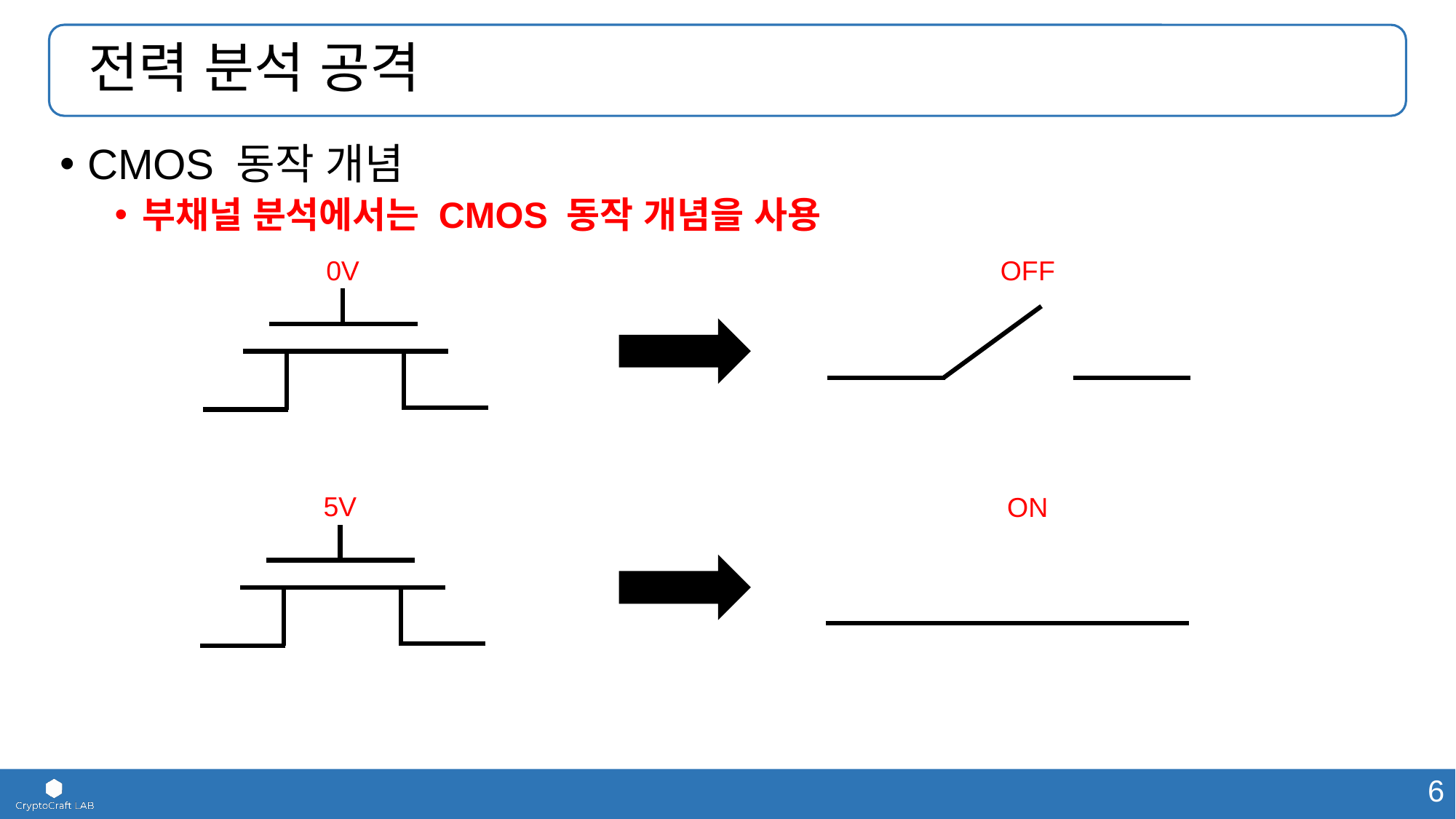

# 전력 분석 공격
CMOS 동작 개념
부채널 분석에서는 CMOS 동작 개념을 사용
0V
OFF

5V
ON